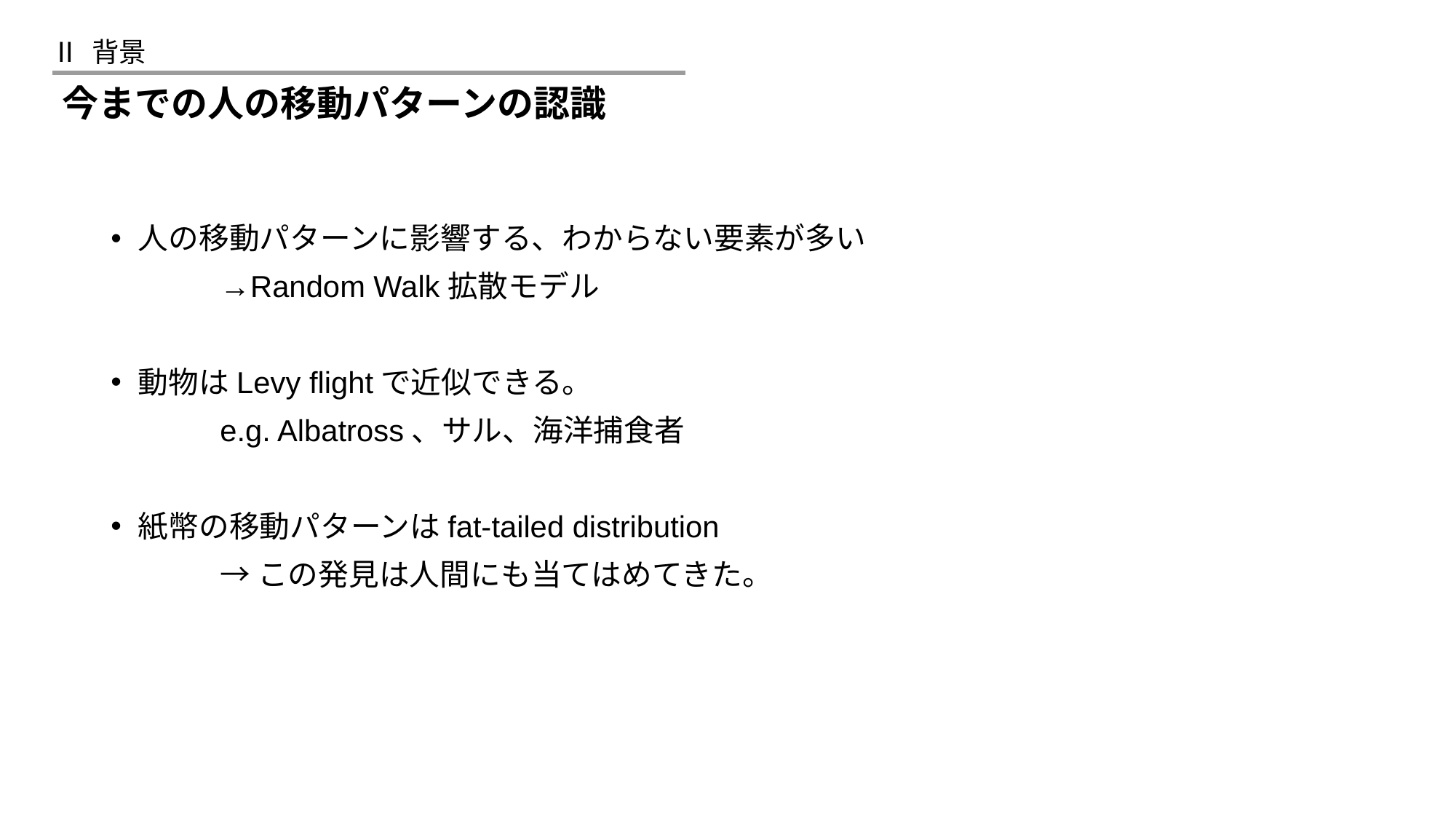

Ⅱ 背景
今までの人の移動パターンの認識
人の移動パターンに影響する、わからない要素が多い
	→Random Walk拡散モデル

動物はLevy flightで近似できる。
	e.g. Albatross、サル、海洋捕食者

紙幣の移動パターンはfat-tailed distribution
	→この発見は人間にも当てはめてきた。